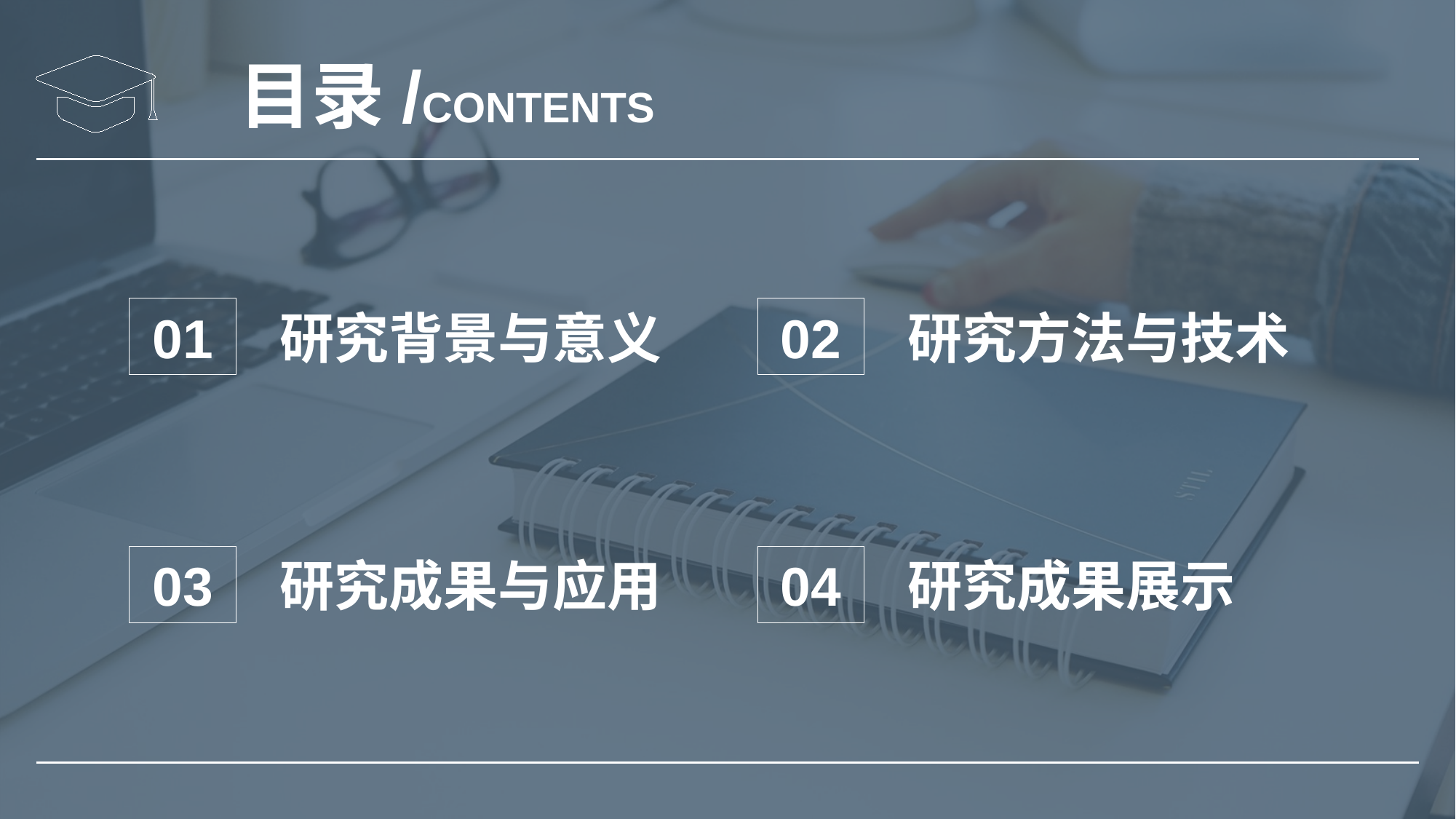

目录/CONTENTS

01
研究背景与意义
02
研究方法与技术
03
研究成果与应用
04
研究成果展示